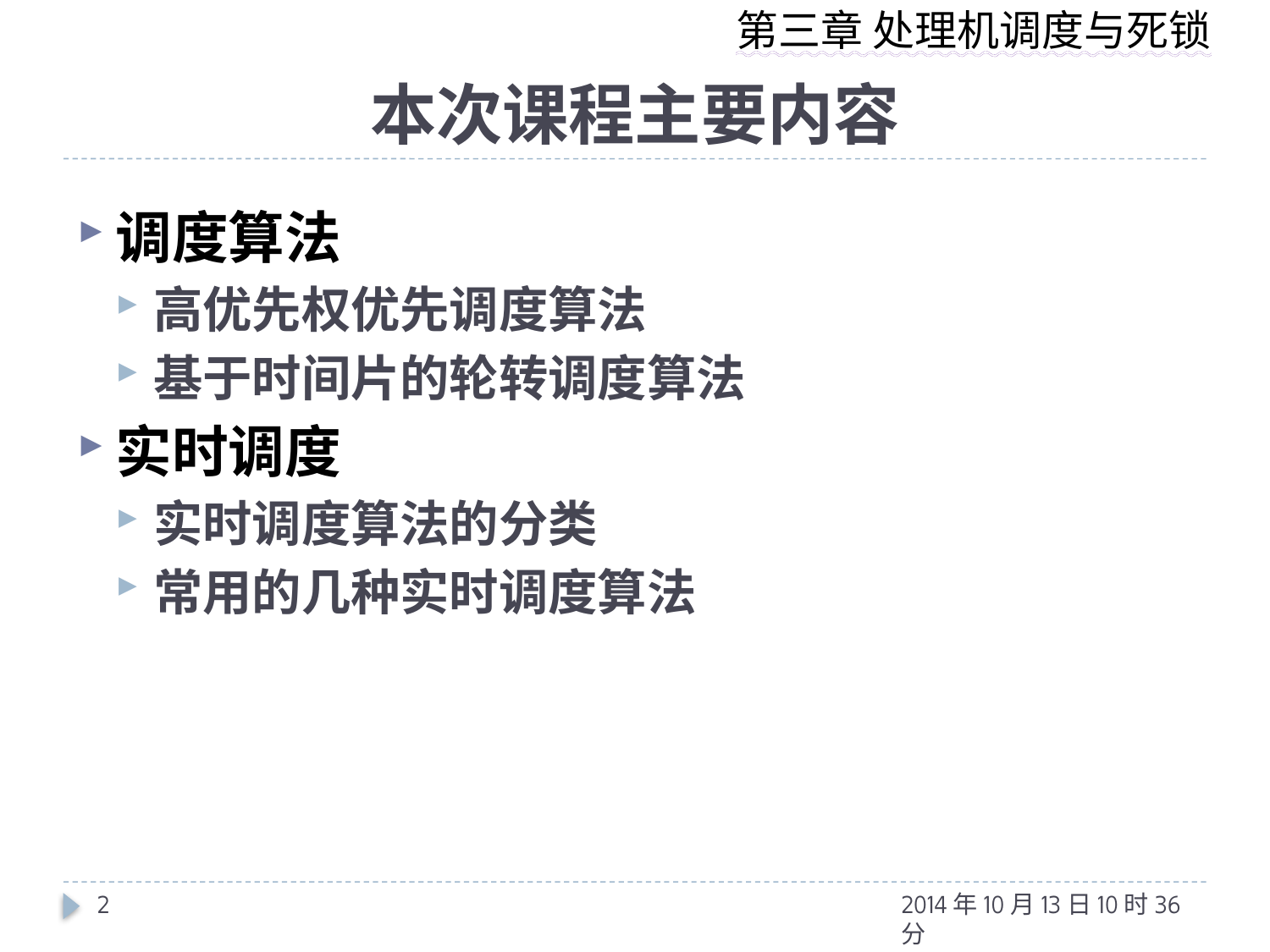

# 本次课程主要内容
调度算法
高优先权优先调度算法
基于时间片的轮转调度算法
实时调度
实时调度算法的分类
常用的几种实时调度算法
2
2014年10月13日10时36分